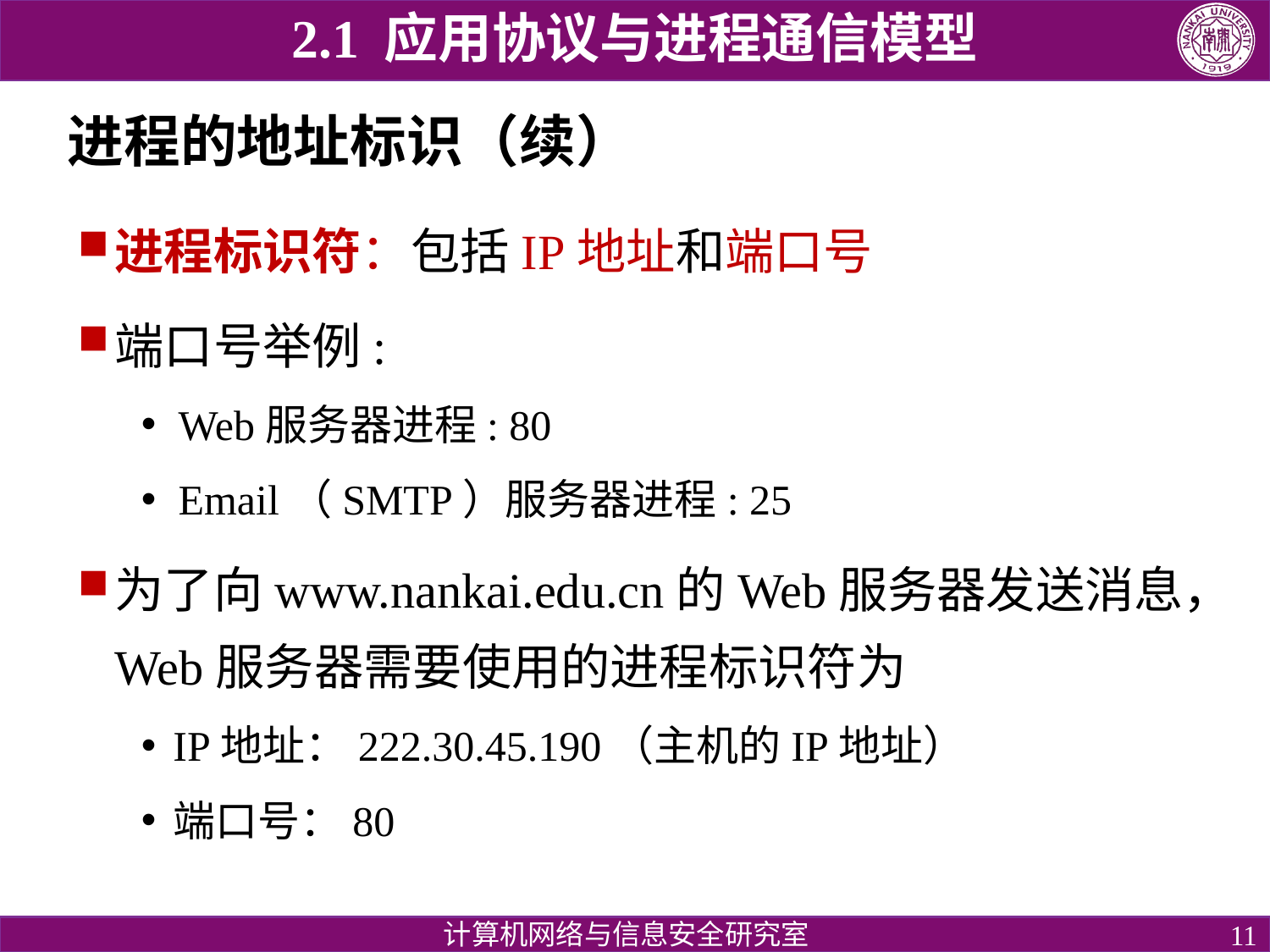

2.1 应用协议与进程通信模型
# 进程的地址标识（续）
进程标识符：包括IP地址和端口号
端口号举例:
Web服务器进程: 80
Email（SMTP）服务器进程: 25
为了向www.nankai.edu.cn的Web服务器发送消息，Web服务器需要使用的进程标识符为
IP地址：222.30.45.190（主机的IP地址）
端口号：80